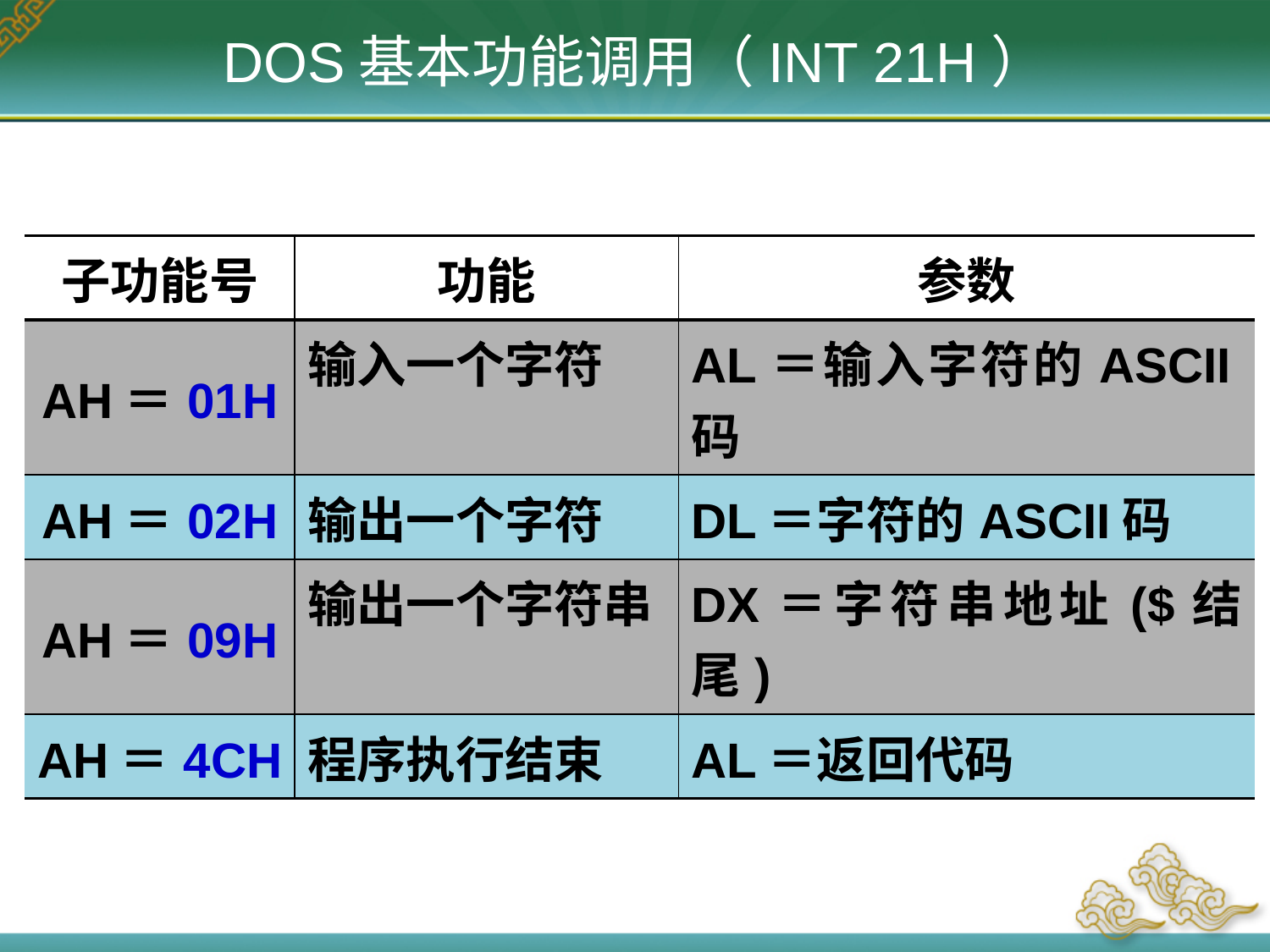

DOS基本功能调用（INT 21H）
| 子功能号 | 功能 | 参数 |
| --- | --- | --- |
| AH＝01H | 输入一个字符 | AL＝输入字符的ASCII码 |
| AH＝02H | 输出一个字符 | DL＝字符的ASCII码 |
| AH＝09H | 输出一个字符串 | DX＝字符串地址($结尾) |
| AH＝4CH | 程序执行结束 | AL＝返回代码 |